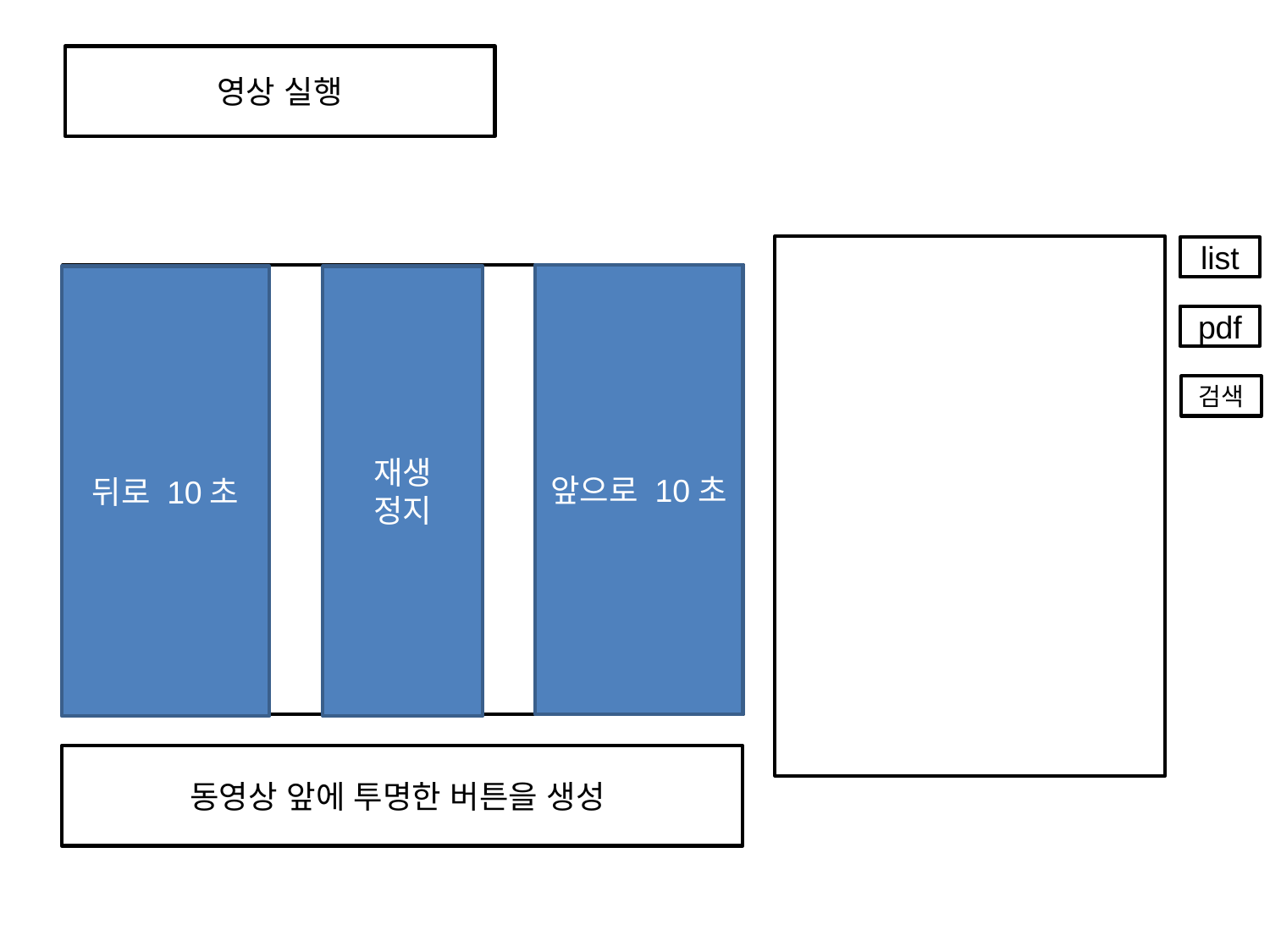

영상 실행

list

앞으로 10초
뒤로 10초
재생
정지
pdf
검색
동영상 앞에 투명한 버튼을 생성